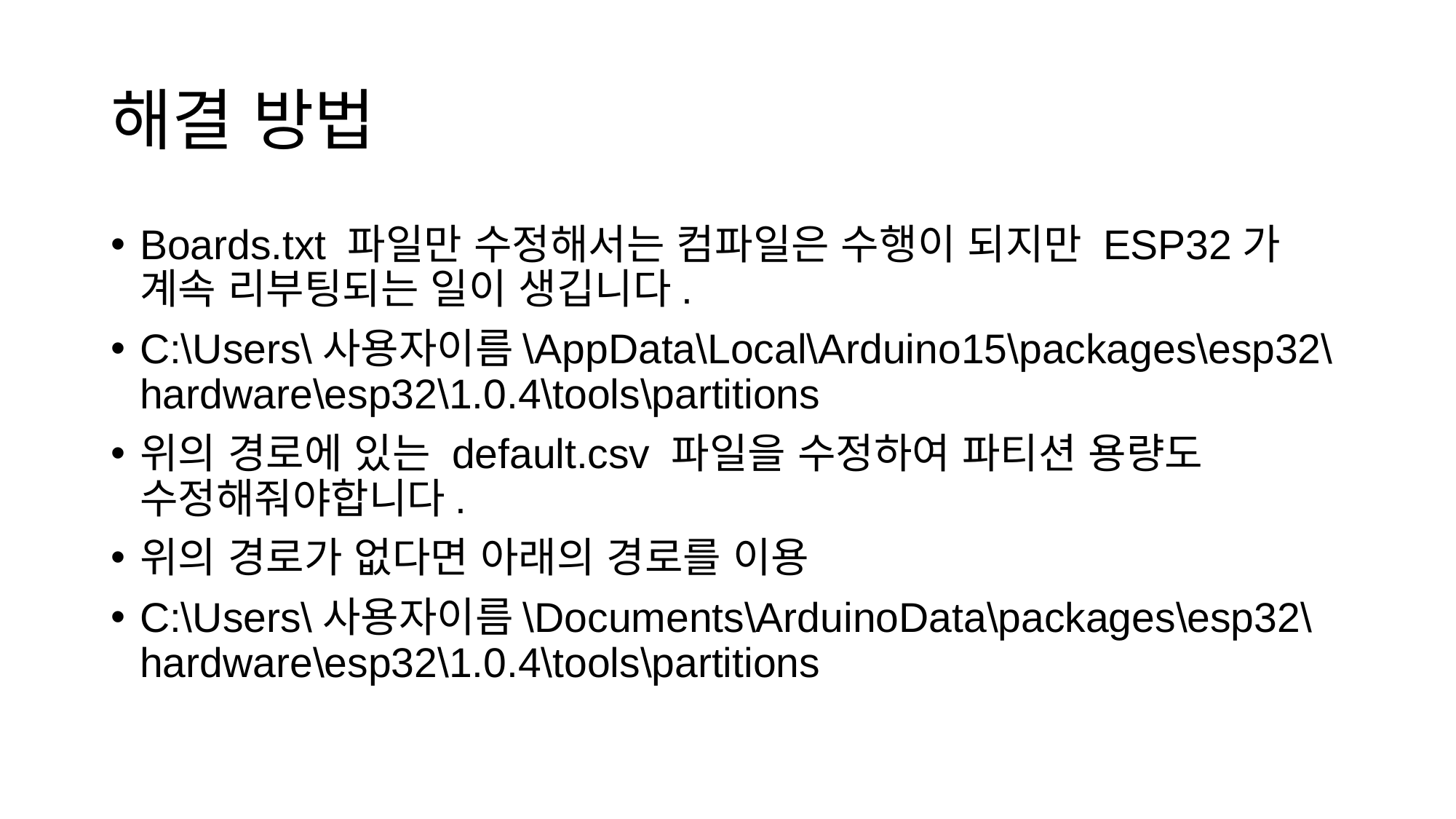

# 해결 방법
Boards.txt 파일만 수정해서는 컴파일은 수행이 되지만 ESP32가 계속 리부팅되는 일이 생깁니다.
C:\Users\사용자이름\AppData\Local\Arduino15\packages\esp32\hardware\esp32\1.0.4\tools\partitions
위의 경로에 있는 default.csv 파일을 수정하여 파티션 용량도 수정해줘야합니다.
위의 경로가 없다면 아래의 경로를 이용
C:\Users\사용자이름\Documents\ArduinoData\packages\esp32\hardware\esp32\1.0.4\tools\partitions